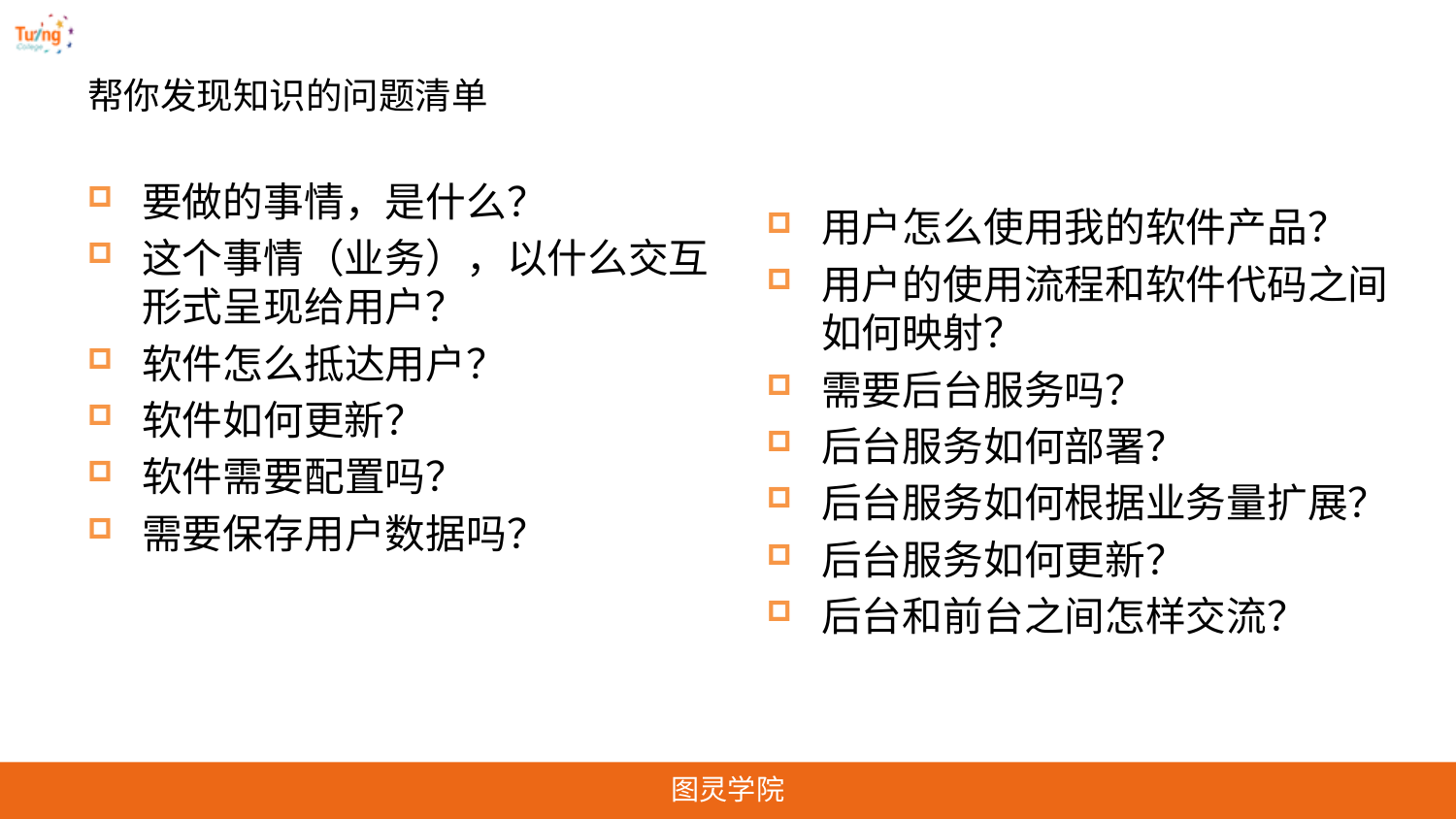

# 帮你发现知识的问题清单
要做的事情，是什么？
这个事情（业务），以什么交互形式呈现给用户？
软件怎么抵达用户？
软件如何更新？
软件需要配置吗？
需要保存用户数据吗？

用户怎么使用我的软件产品？
用户的使用流程和软件代码之间如何映射？
需要后台服务吗？
后台服务如何部署？
后台服务如何根据业务量扩展？
后台服务如何更新？
后台和前台之间怎样交流？

图灵学院